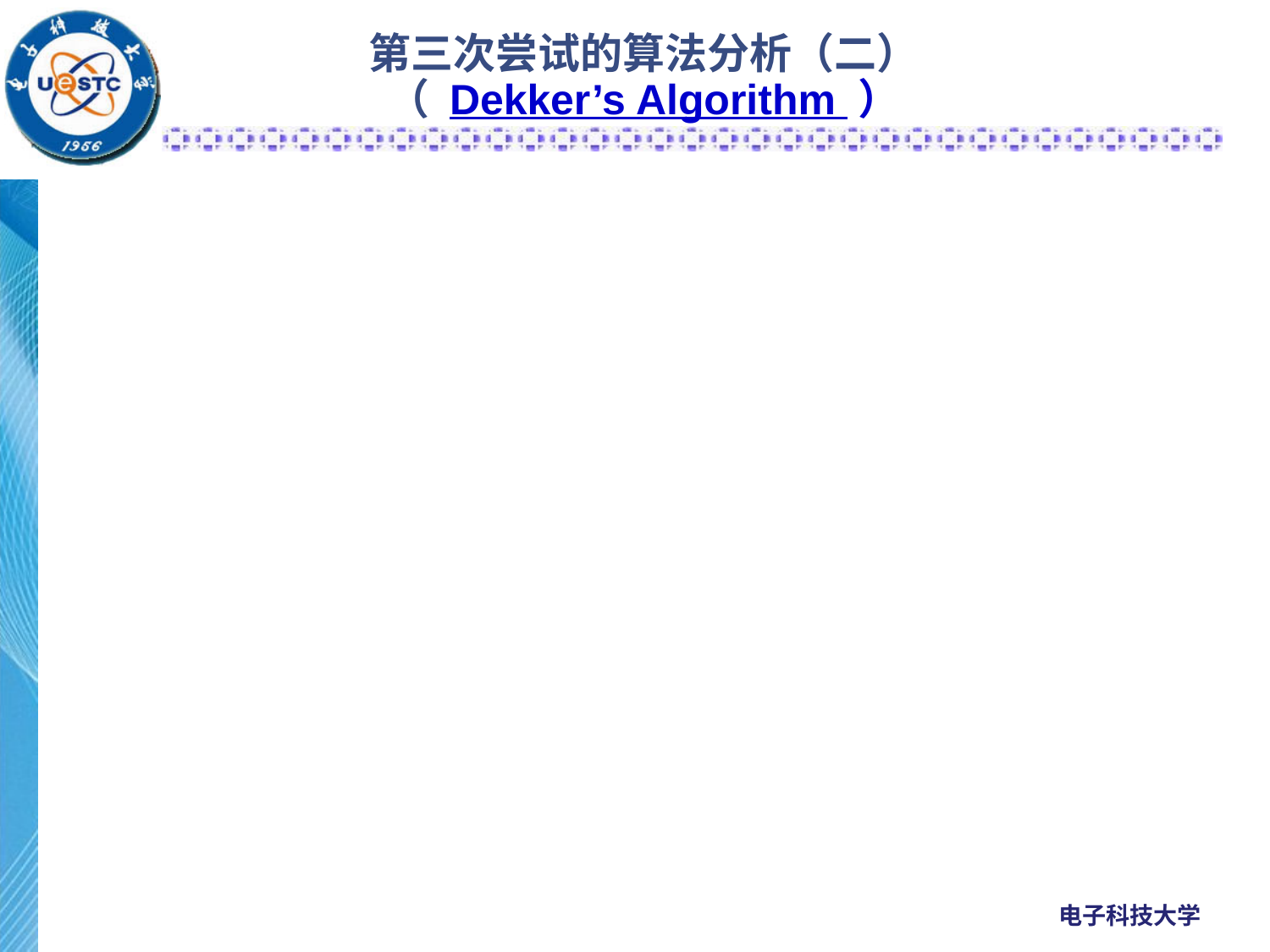

# 第三次尝试的算法分析（二） （ Dekker’s Algorithm ）
缺陷：
互斥算法的第二次改进可能导致死锁，因为P0、P1都“坚持自己的权利，执意进入临界区，且互不谦让”。
没有实现“让权等待”